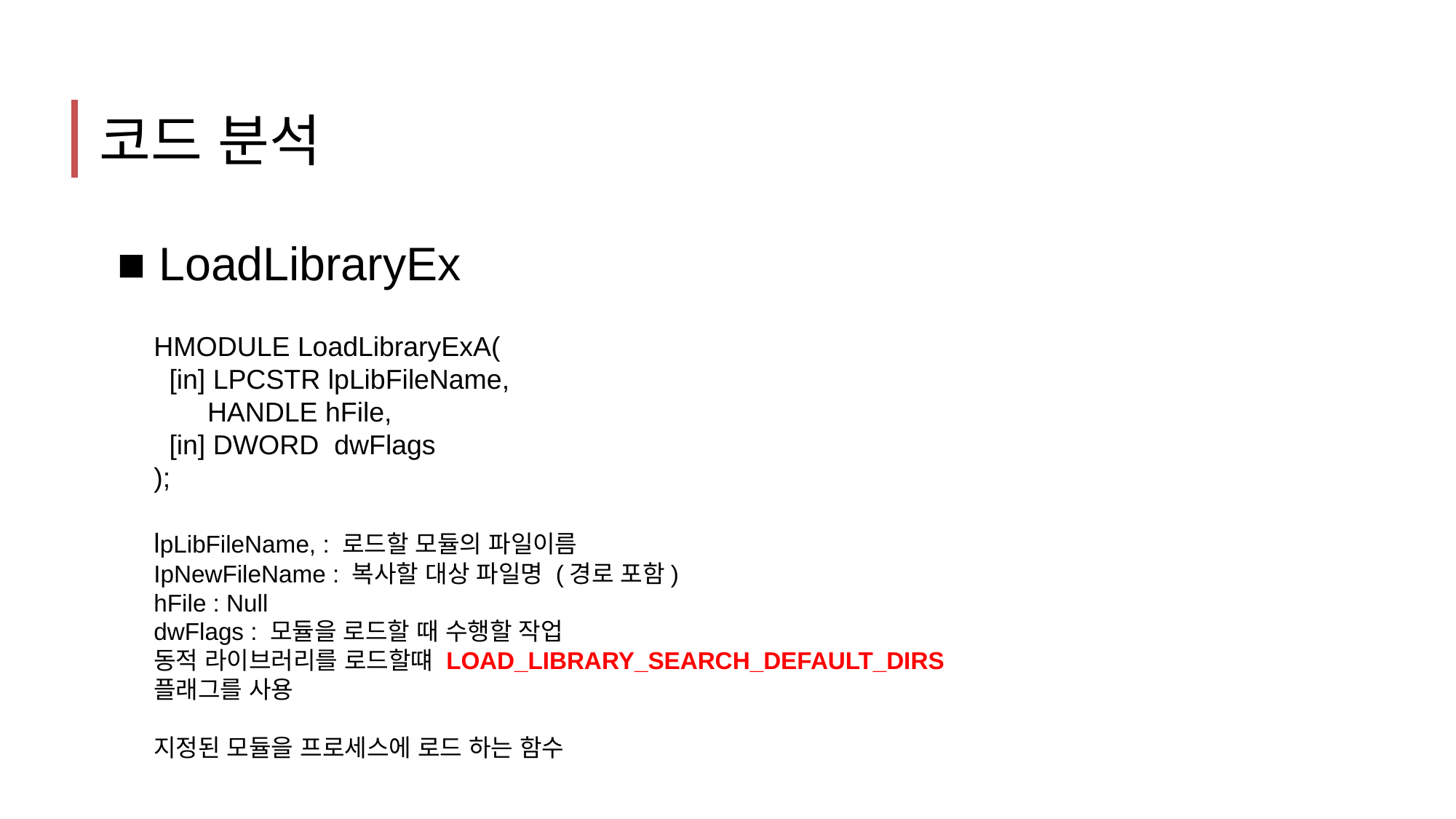

코드 분석
■ LoadLibraryEx
HMODULE LoadLibraryExA(
  [in] LPCSTR lpLibFileName,
       HANDLE hFile,
  [in] DWORD  dwFlags
);

lpLibFileName, : 로드할 모듈의 파일이름
IpNewFileName : 복사할 대상 파일명 (경로 포함)
hFile : Null
dwFlags : 모듈을 로드할 때 수행할 작업
동적 라이브러리를 로드할떄 LOAD_LIBRARY_SEARCH_DEFAULT_DIRS
플래그를 사용

지정된 모듈을 프로세스에 로드 하는 함수